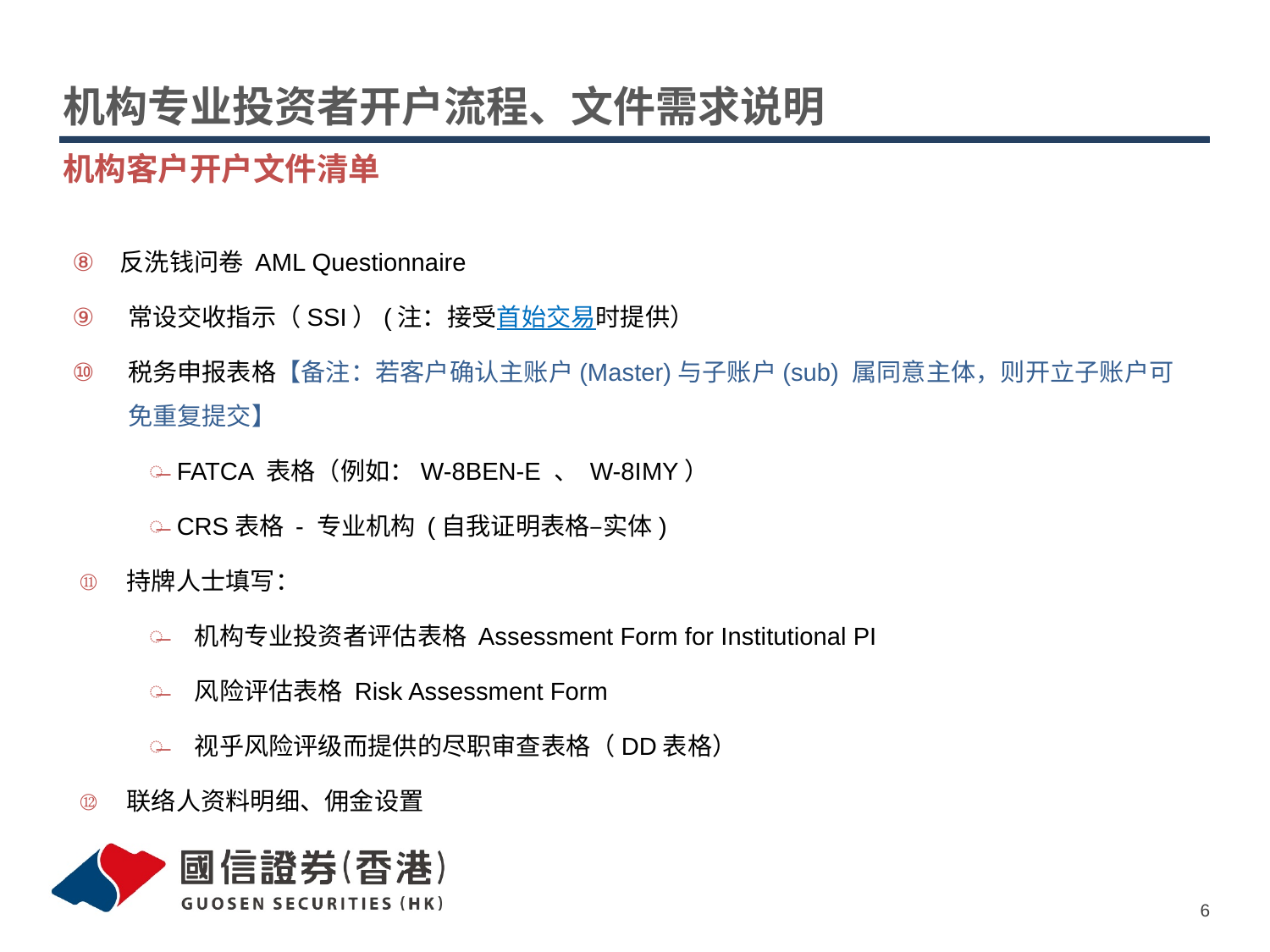

# 机构专业投资者开户流程、文件需求说明
机构客户开户文件清单

反洗钱问卷 AML Questionnaire
常设交收指示（SSI）(注：接受首始交易时提供）
税务申报表格【备注：若客户确认主账户(Master)与子账户(sub) 属同意主体，则开立子账户可免重复提交】
 FATCA 表格（例如：W-8BEN-E 、 W-8IMY）
 CRS表格 - 专业机构 (自我证明表格–实体)
持牌人士填写：
　机构专业投资者评估表格 Assessment Form for Institutional PI
　风险评估表格 Risk Assessment Form
　视乎风险评级而提供的尽职审查表格（DD表格）
联络人资料明细、佣金设置